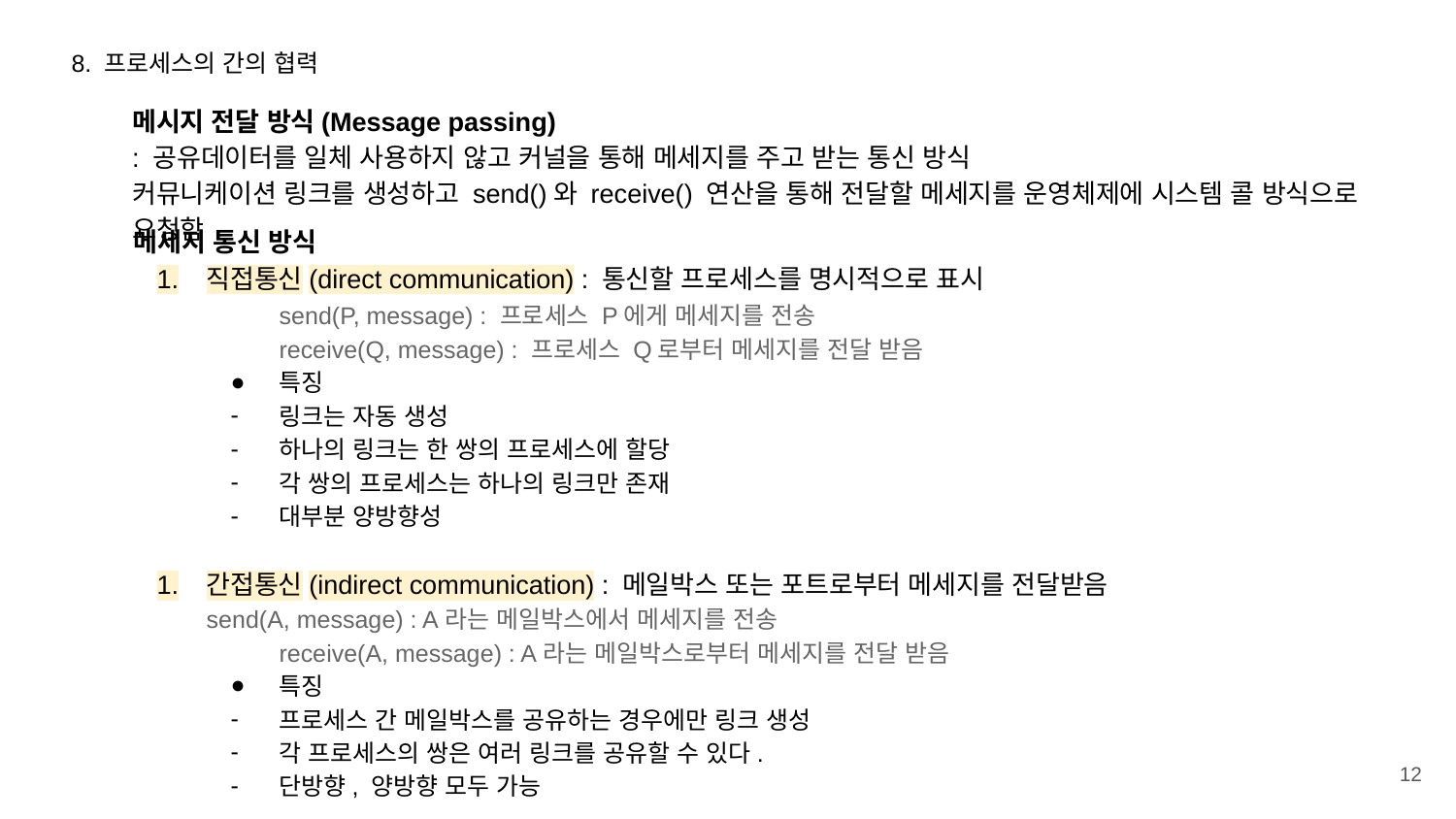

8. 프로세스의 간의 협력
메시지 전달 방식(Message passing)
: 공유데이터를 일체 사용하지 않고 커널을 통해 메세지를 주고 받는 통신 방식
커뮤니케이션 링크를 생성하고 send()와 receive() 연산을 통해 전달할 메세지를 운영체제에 시스템 콜 방식으로 요청함
메세지 통신 방식
직접통신(direct communication) : 통신할 프로세스를 명시적으로 표시
	send(P, message) : 프로세스 P에게 메세지를 전송
	receive(Q, message) : 프로세스 Q로부터 메세지를 전달 받음
특징
링크는 자동 생성
하나의 링크는 한 쌍의 프로세스에 할당
각 쌍의 프로세스는 하나의 링크만 존재
대부분 양방향성

간접통신(indirect communication) : 메일박스 또는 포트로부터 메세지를 전달받음
send(A, message) : A라는 메일박스에서 메세지를 전송
	receive(A, message) : A라는 메일박스로부터 메세지를 전달 받음
특징
프로세스 간 메일박스를 공유하는 경우에만 링크 생성
각 프로세스의 쌍은 여러 링크를 공유할 수 있다.
단방향, 양방향 모두 가능
12